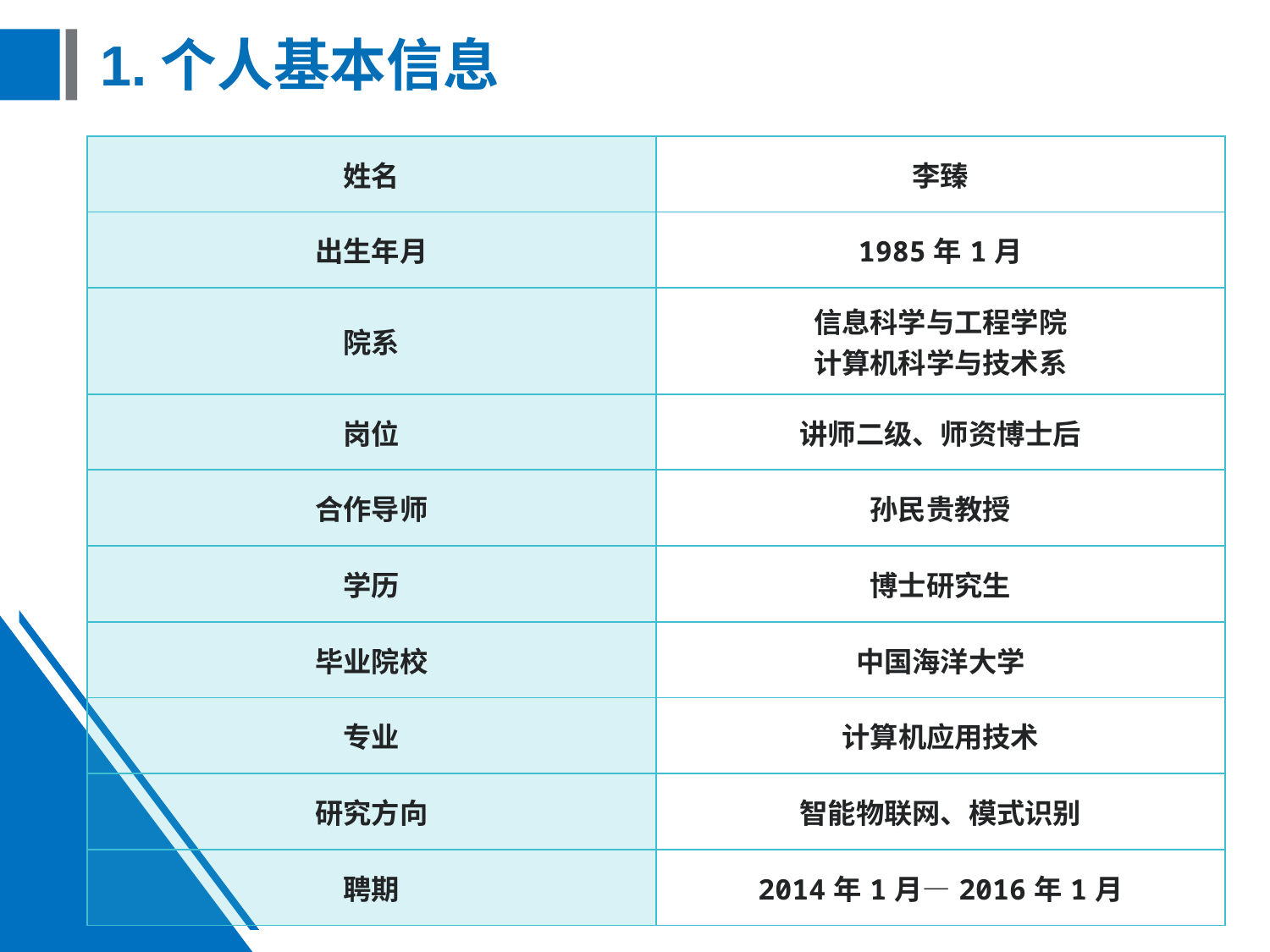

# 1.个人基本信息
| 姓名 | 李臻 |
| --- | --- |
| 出生年月 | 1985年1月 |
| 院系 | 信息科学与工程学院 计算机科学与技术系 |
| 岗位 | 讲师二级、师资博士后 |
| 合作导师 | 孙民贵教授 |
| 学历 | 博士研究生 |
| 毕业院校 | 中国海洋大学 |
| 专业 | 计算机应用技术 |
| 研究方向 | 智能物联网、模式识别 |
| 聘期 | 2014年1月—2016年1月 |